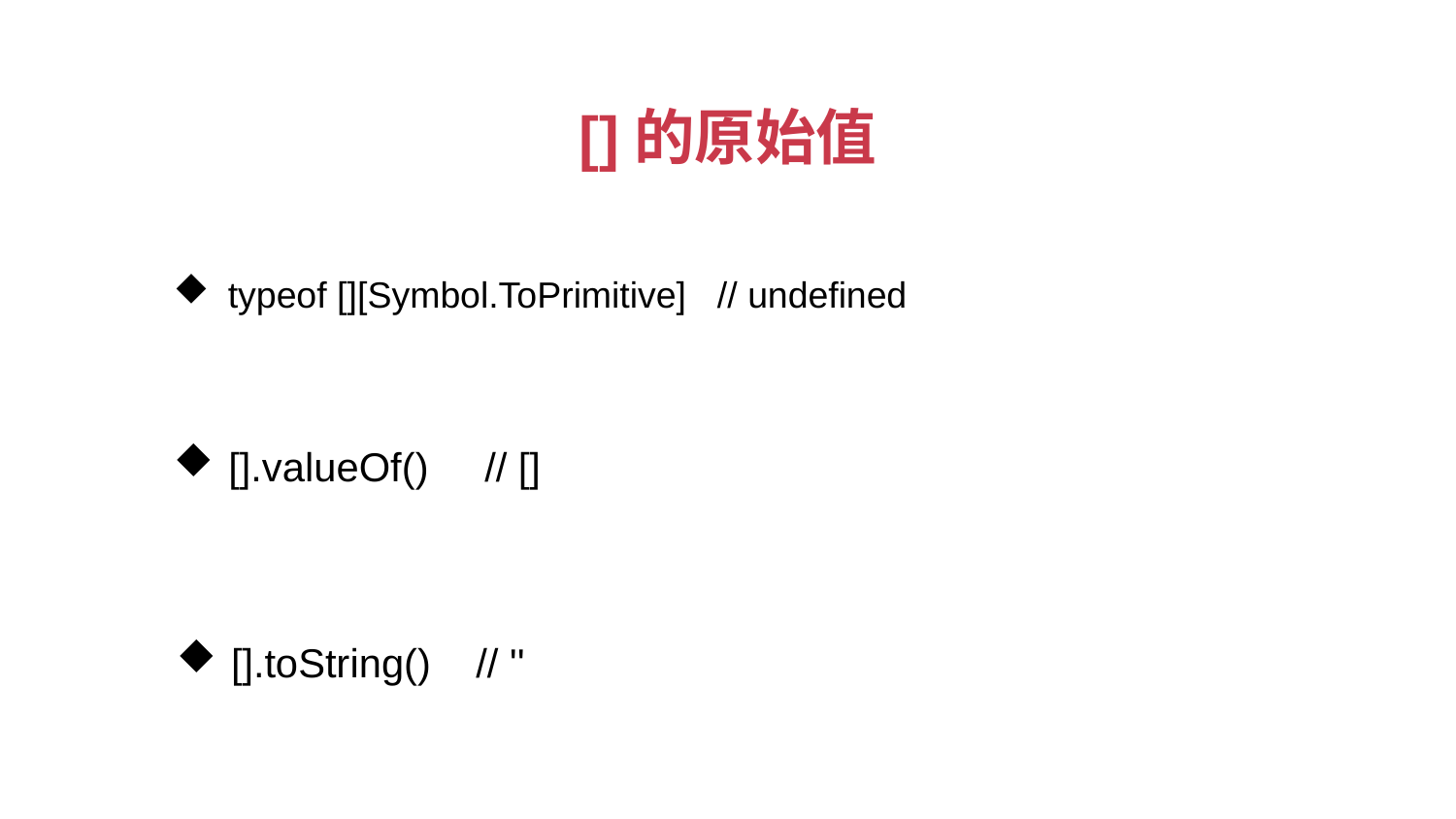

[]的原始值
typeof [][Symbol.ToPrimitive]   // undefined
[].valueOf()     // []
[].toString()    // ''